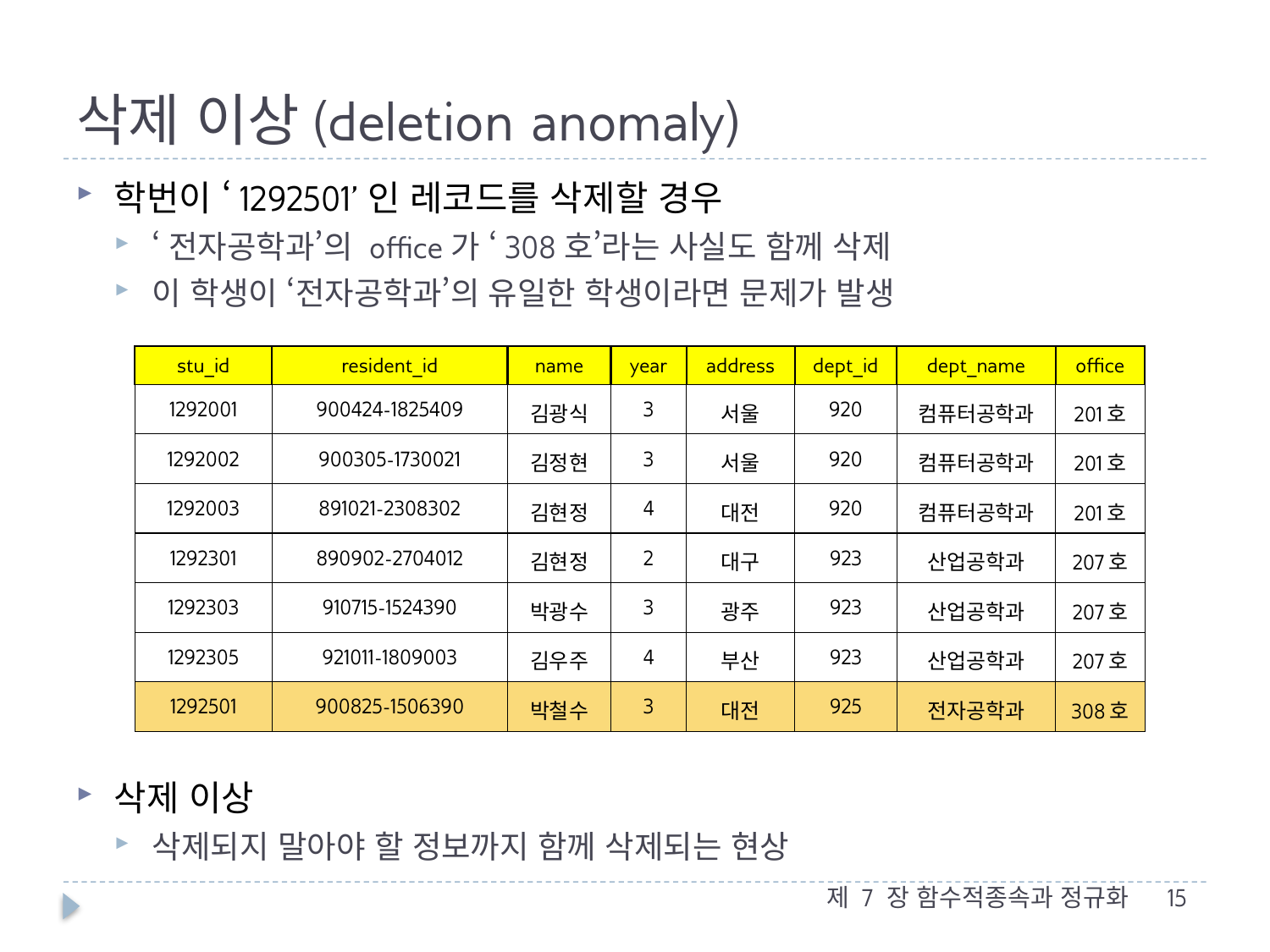

# 삭제 이상(deletion anomaly)
학번이 ‘1292501’인 레코드를 삭제할 경우
‘전자공학과’의 office가 ‘308호’라는 사실도 함께 삭제
이 학생이 ‘전자공학과’의 유일한 학생이라면 문제가 발생

삭제 이상
삭제되지 말아야 할 정보까지 함께 삭제되는 현상
| stu\_id | resident\_id | name | year | address | dept\_id | dept\_name | office |
| --- | --- | --- | --- | --- | --- | --- | --- |
| 1292001 | 900424‐1825409 | 김광식 | 3 | 서울 | 920 | 컴퓨터공학과 | 201호 |
| 1292002 | 900305‐1730021 | 김정현 | 3 | 서울 | 920 | 컴퓨터공학과 | 201호 |
| 1292003 | 891021‐2308302 | 김현정 | 4 | 대전 | 920 | 컴퓨터공학과 | 201호 |
| 1292301 | 890902‐2704012 | 김현정 | 2 | 대구 | 923 | 산업공학과 | 207호 |
| 1292303 | 910715‐1524390 | 박광수 | 3 | 광주 | 923 | 산업공학과 | 207호 |
| 1292305 | 921011‐1809003 | 김우주 | 4 | 부산 | 923 | 산업공학과 | 207호 |
| 1292501 | 900825‐1506390 | 박철수 | 3 | 대전 | 925 | 전자공학과 | 308호 |
제 7 장 함수적종속과 정규화
15